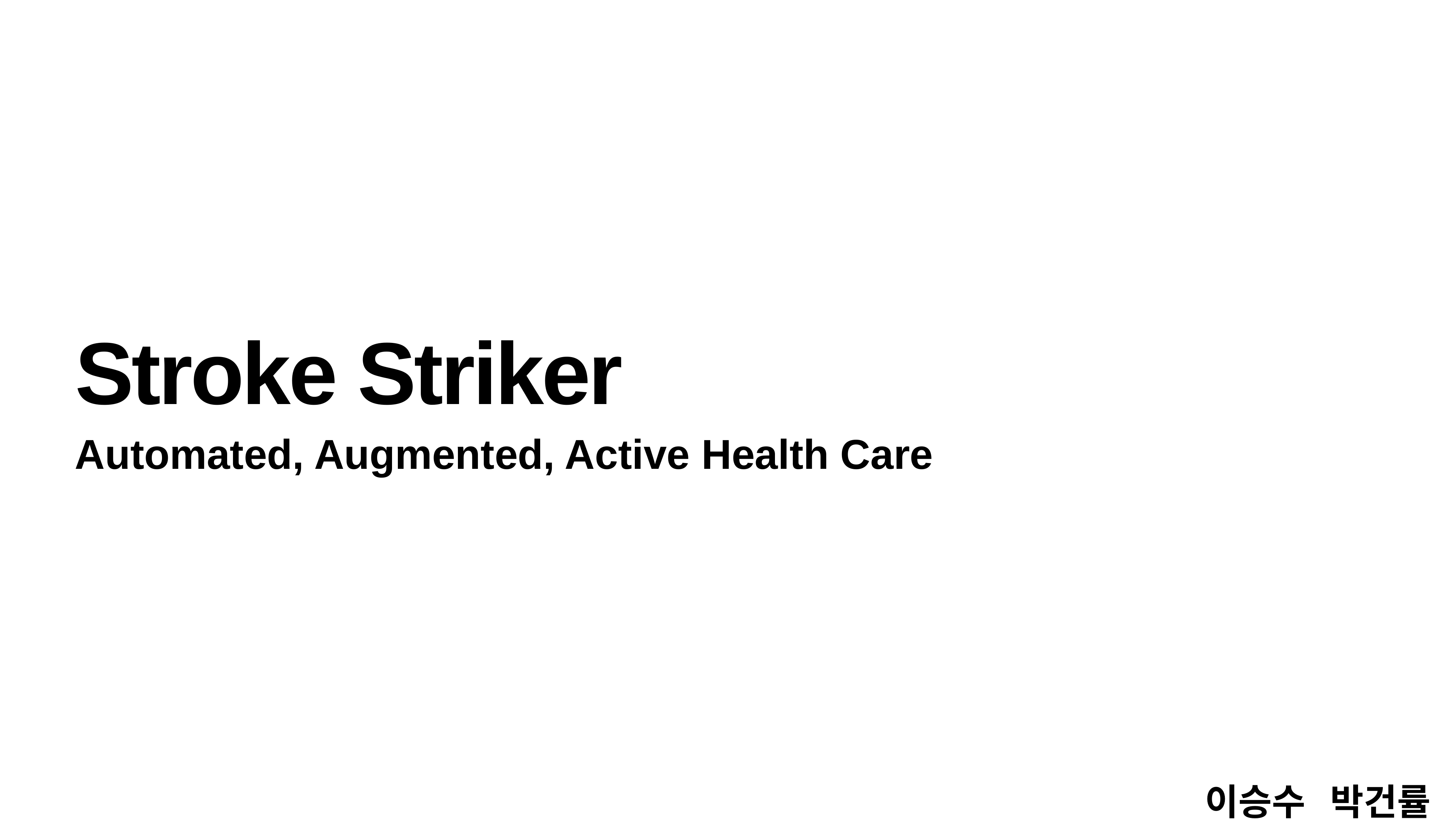

# Stroke Striker
Automated, Augmented, Active Health Care
이승수   박건률